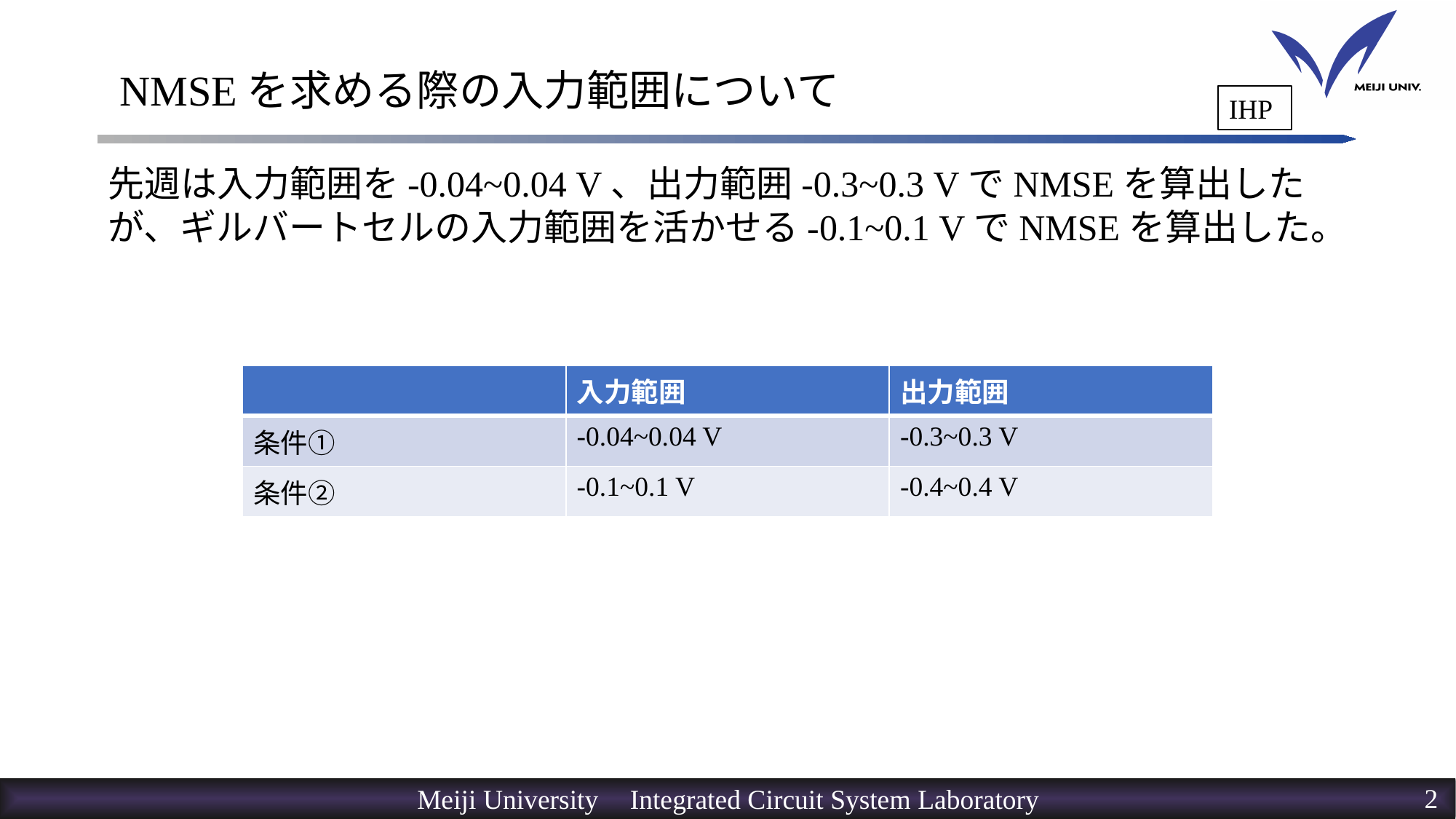

# NMSEを求める際の入力範囲について
IHP
先週は入力範囲を-0.04~0.04 V、出力範囲-0.3~0.3 VでNMSEを算出したが、ギルバートセルの入力範囲を活かせる-0.1~0.1 VでNMSEを算出した。
|  | 入力範囲 | 出力範囲 |
| --- | --- | --- |
| 条件① | -0.04~0.04 V | -0.3~0.3 V |
| 条件② | -0.1~0.1 V | -0.4~0.4 V |